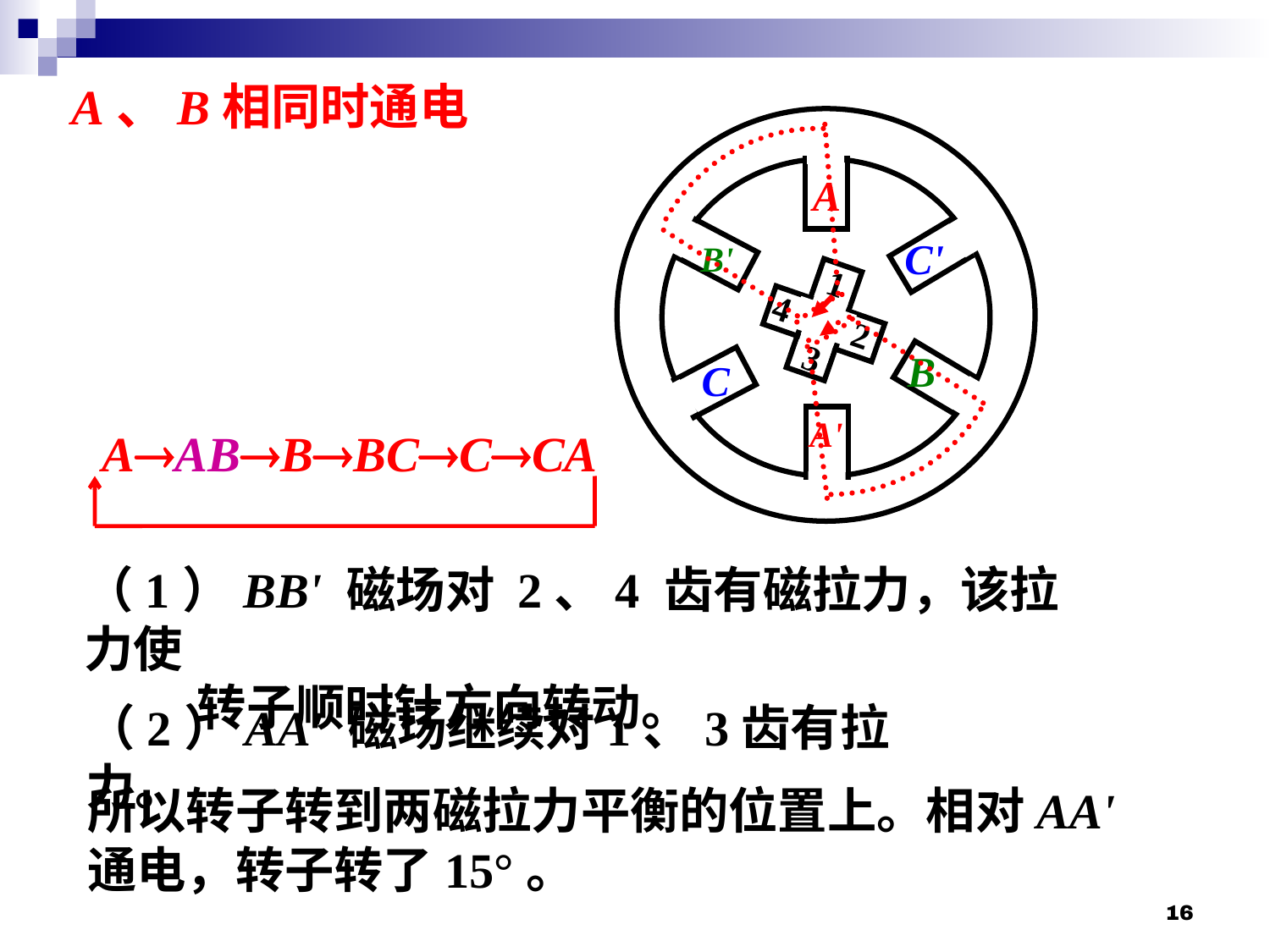

A、B相同时通电

A
C'
B'
B
C
A'

1

4
2
3

A→AB→B→BC→C→CA

（1）BB' 磁场对 2、4 齿有磁拉力，该拉力使
         转子顺时针方向转动。
（2）AA' 磁场继续对1、3齿有拉力。
所以转子转到两磁拉力平衡的位置上。相对AA' 通电，转子转了15°。
16